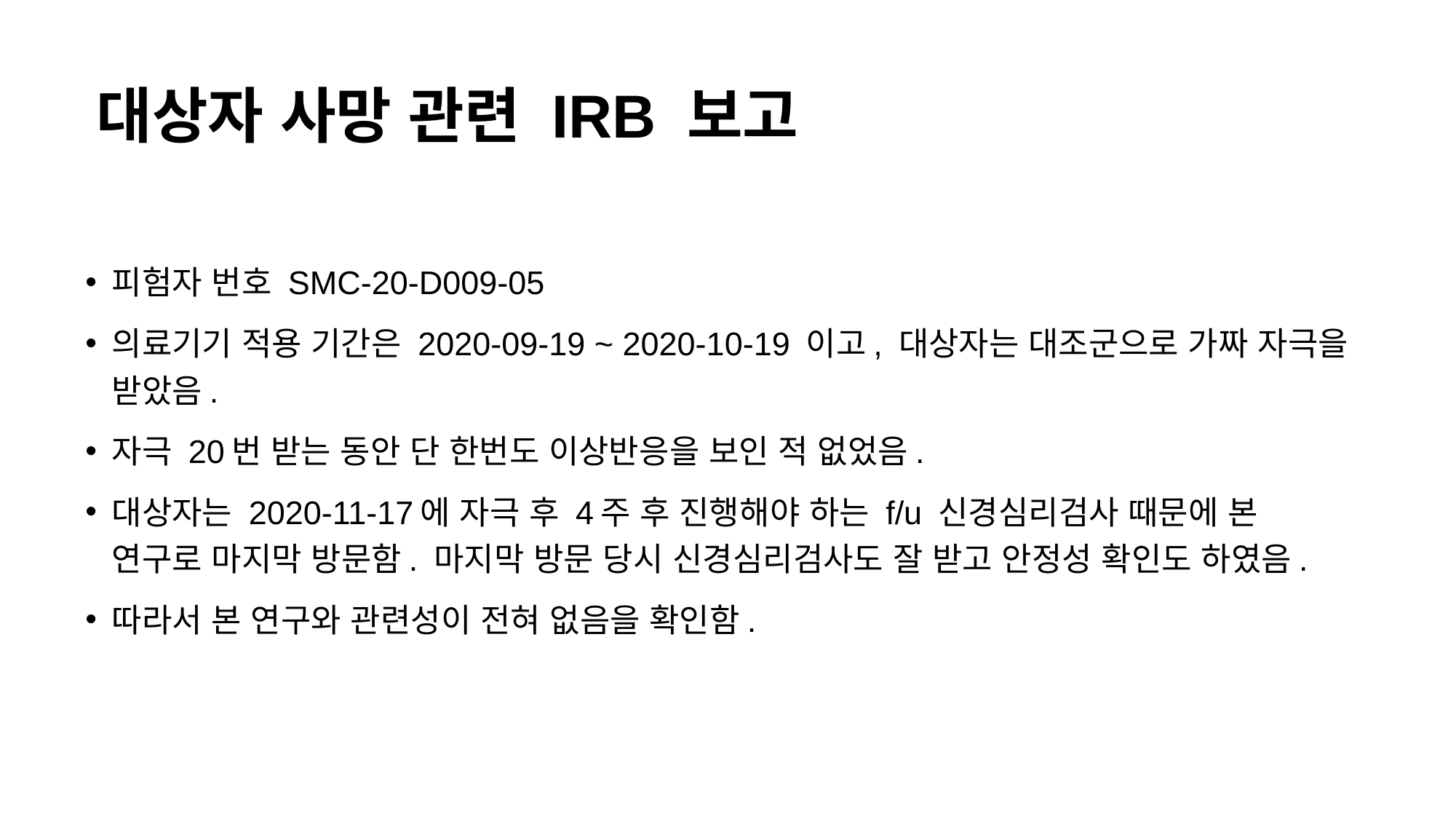

# 대상자 사망 관련 IRB 보고
피험자 번호 SMC-20-D009-05
의료기기 적용 기간은 2020-09-19 ~ 2020-10-19 이고, 대상자는 대조군으로 가짜 자극을 받았음.
자극 20번 받는 동안 단 한번도 이상반응을 보인 적 없었음.
대상자는 2020-11-17에 자극 후 4주 후 진행해야 하는 f/u 신경심리검사 때문에 본 연구로 마지막 방문함. 마지막 방문 당시 신경심리검사도 잘 받고 안정성 확인도 하였음.
따라서 본 연구와 관련성이 전혀 없음을 확인함.